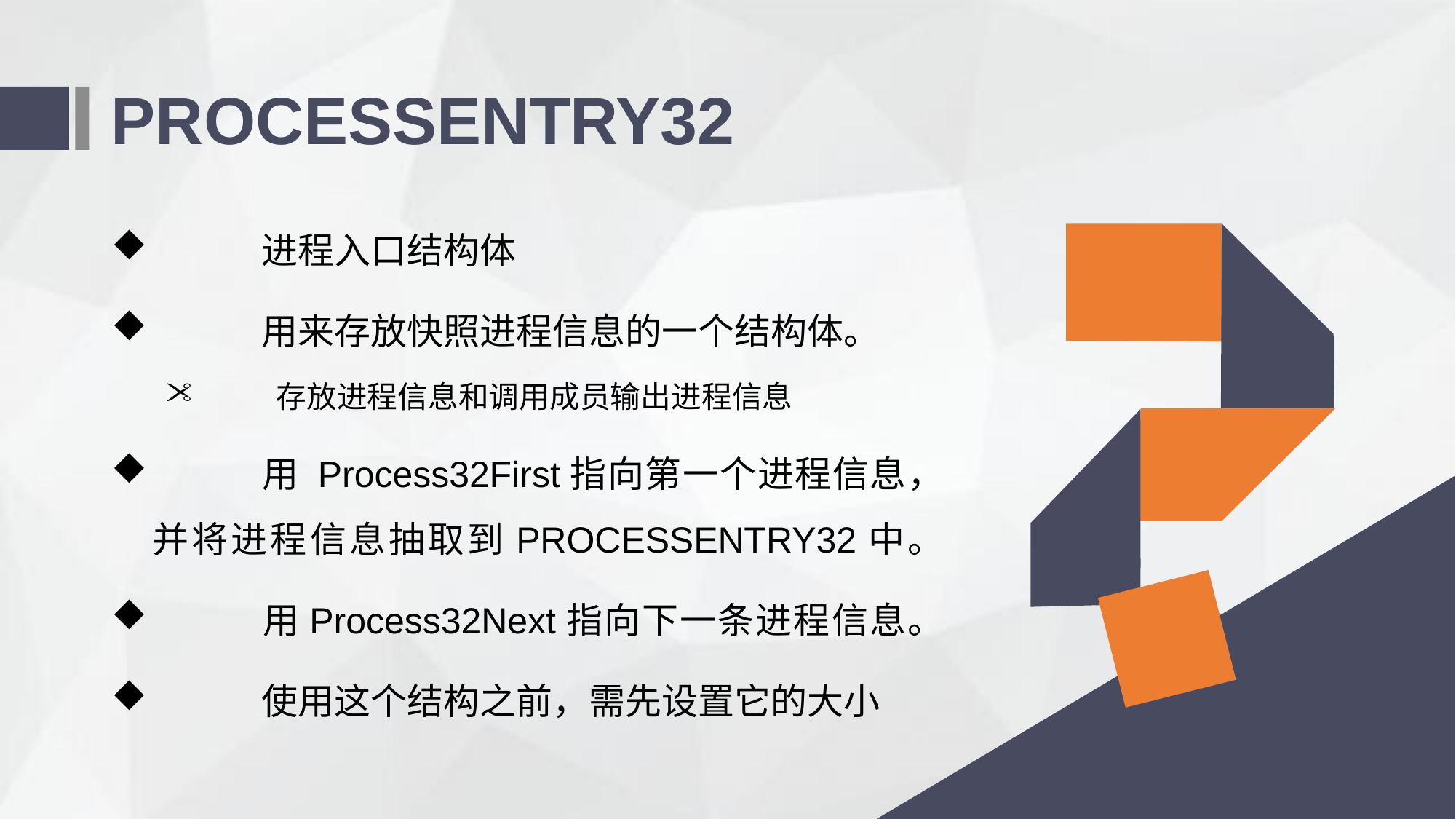

# PROCESSENTRY32
	进程入口结构体
	用来存放快照进程信息的一个结构体。
           存放进程信息和调用成员输出进程信息
	用 Process32First指向第一个进程信息，并将进程信息抽取到PROCESSENTRY32中。
	用Process32Next指向下一条进程信息。
	使用这个结构之前，需先设置它的大小